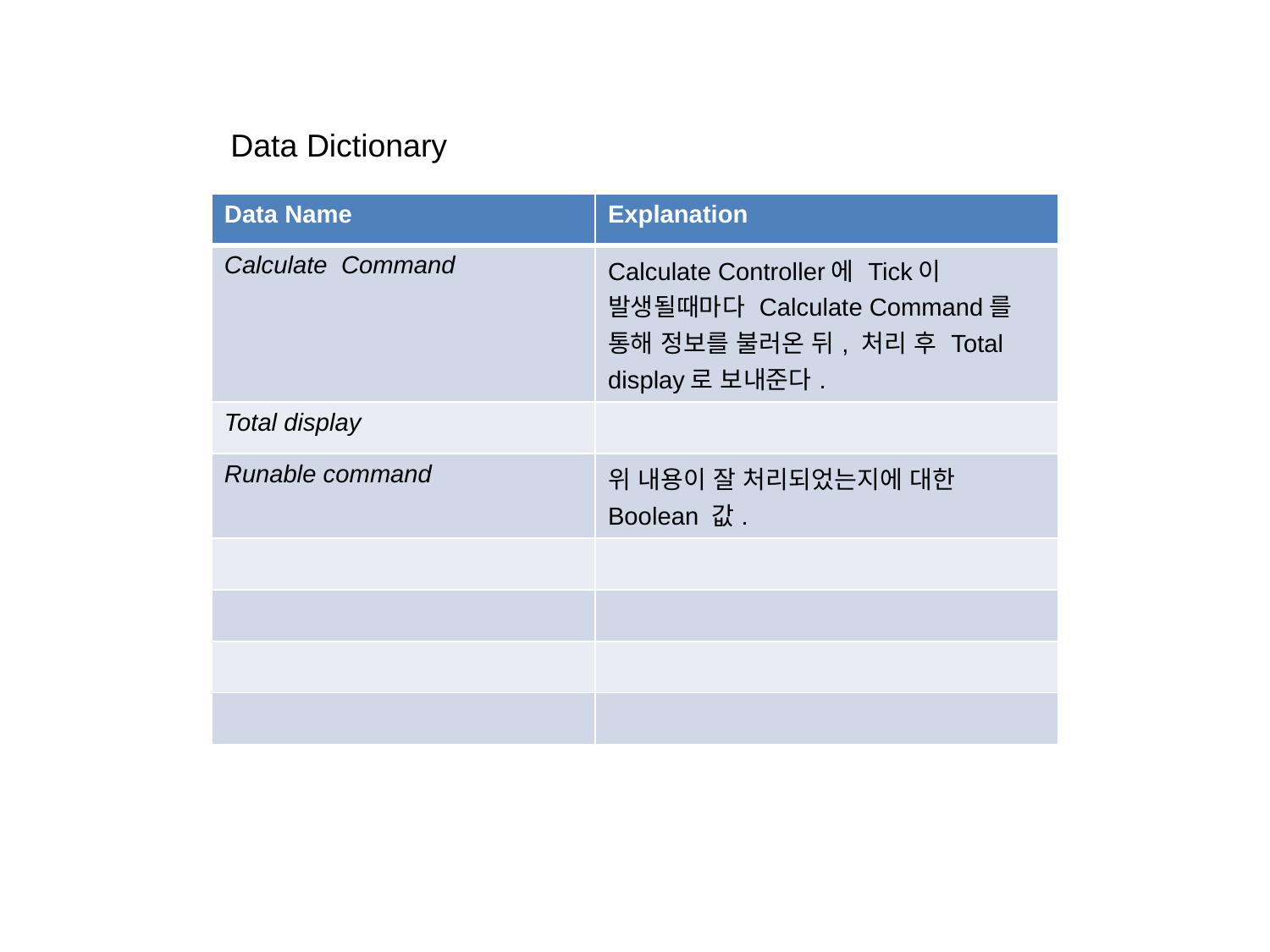

Data Dictionary
| Data Name | Explanation |
| --- | --- |
| Calculate Command | Calculate Controller에 Tick이 발생될때마다 Calculate Command를 통해 정보를 불러온 뒤, 처리 후 Total display로 보내준다. |
| Total display |  |
| Runable command | 위 내용이 잘 처리되었는지에 대한 Boolean 값. |
|  |  |
|  |  |
|  |  |
|  |  |